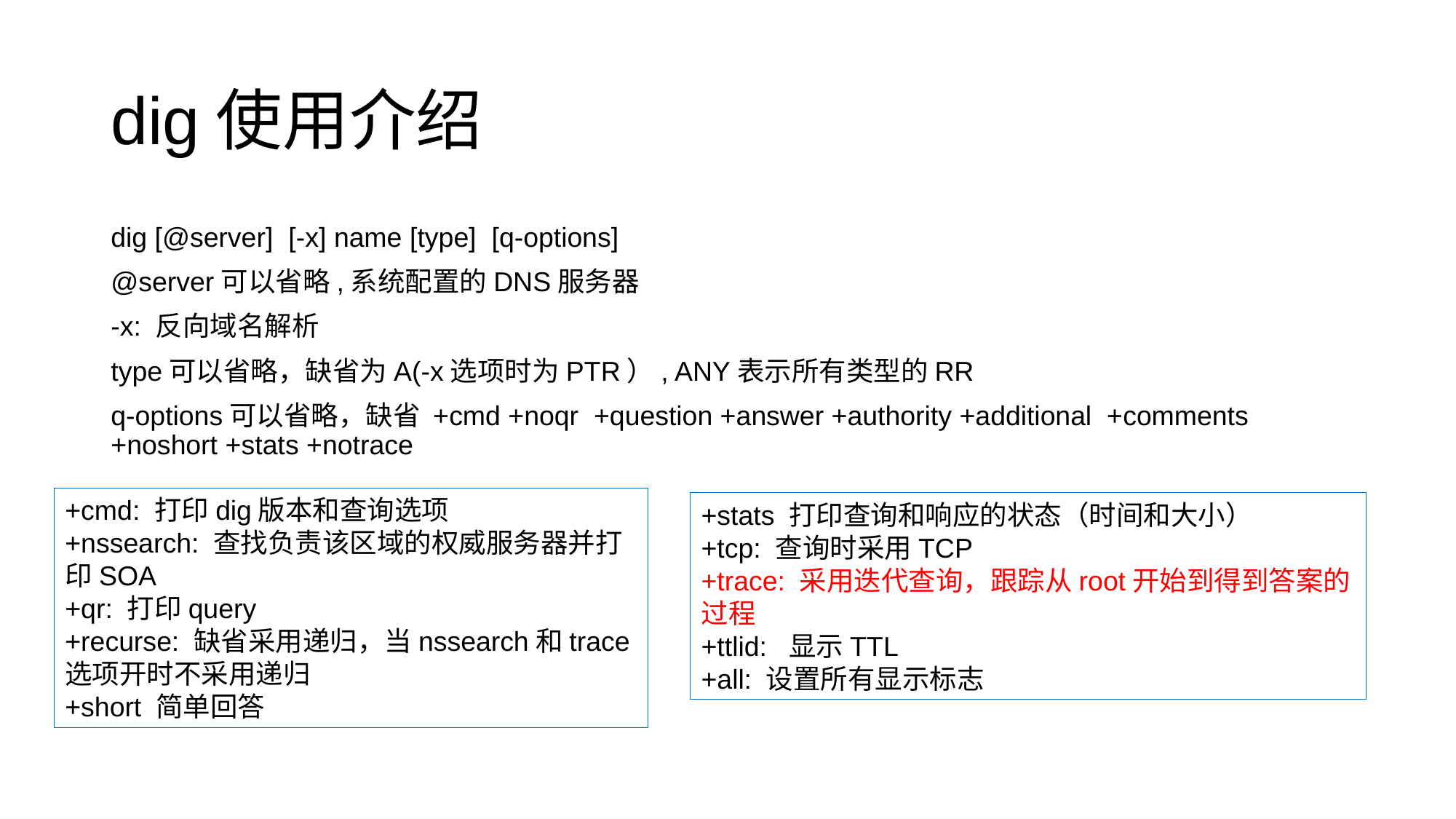

# dig使用介绍
dig [@server]  [-x] name [type]  [q-options]
@server可以省略,系统配置的DNS服务器
-x: 反向域名解析
type可以省略，缺省为A(-x选项时为PTR）, ANY表示所有类型的RR
q-options可以省略，缺省 +cmd +noqr  +question +answer +authority +additional  +comments +noshort +stats +notrace

+cmd: 打印dig版本和查询选项
+nssearch: 查找负责该区域的权威服务器并打印SOA
+qr: 打印query
+recurse: 缺省采用递归，当nssearch和trace选项开时不采用递归
+short 简单回答
+stats 打印查询和响应的状态（时间和大小）
+tcp: 查询时采用TCP
+trace: 采用迭代查询，跟踪从root开始到得到答案的过程
+ttlid:  显示TTL
+all: 设置所有显示标志